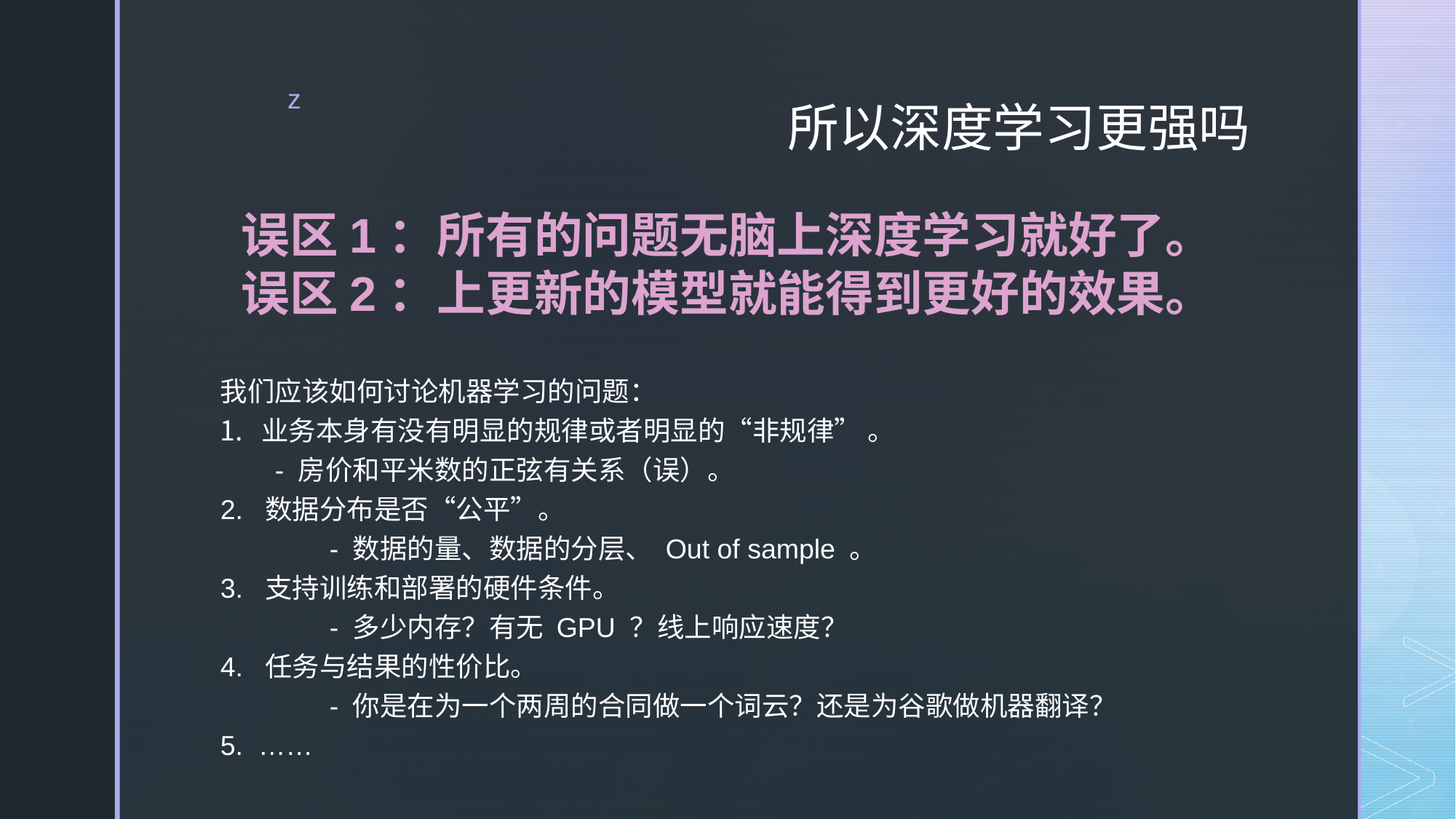

# 所以深度学习更强吗
误区1：所有的问题无脑上深度学习就好了。
误区2：上更新的模型就能得到更好的效果。
我们应该如何讨论机器学习的问题：
业务本身有没有明显的规律或者明显的“非规律” 。
- 房价和平米数的正弦有关系（误）。
2.  数据分布是否“公平”。
	- 数据的量、数据的分层、 Out of sample 。
3.  支持训练和部署的硬件条件。
	- 多少内存？有无 GPU ？线上响应速度？
4.  任务与结果的性价比。
	- 你是在为一个两周的合同做一个词云？还是为谷歌做机器翻译？
5.  ……